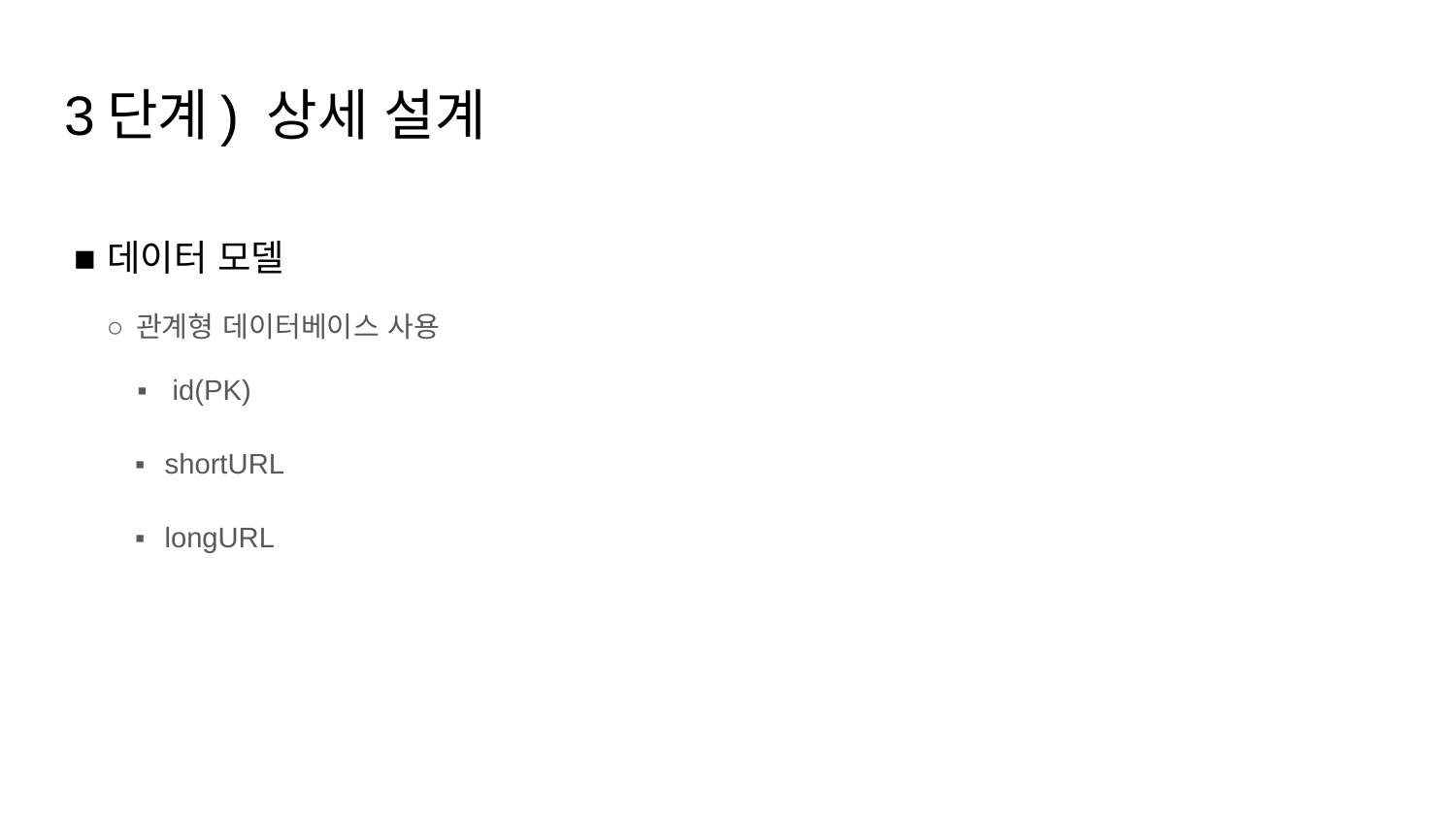

# 3단계) 상세 설계
데이터 모델
관계형 데이터베이스 사용
 id(PK)
shortURL
longURL